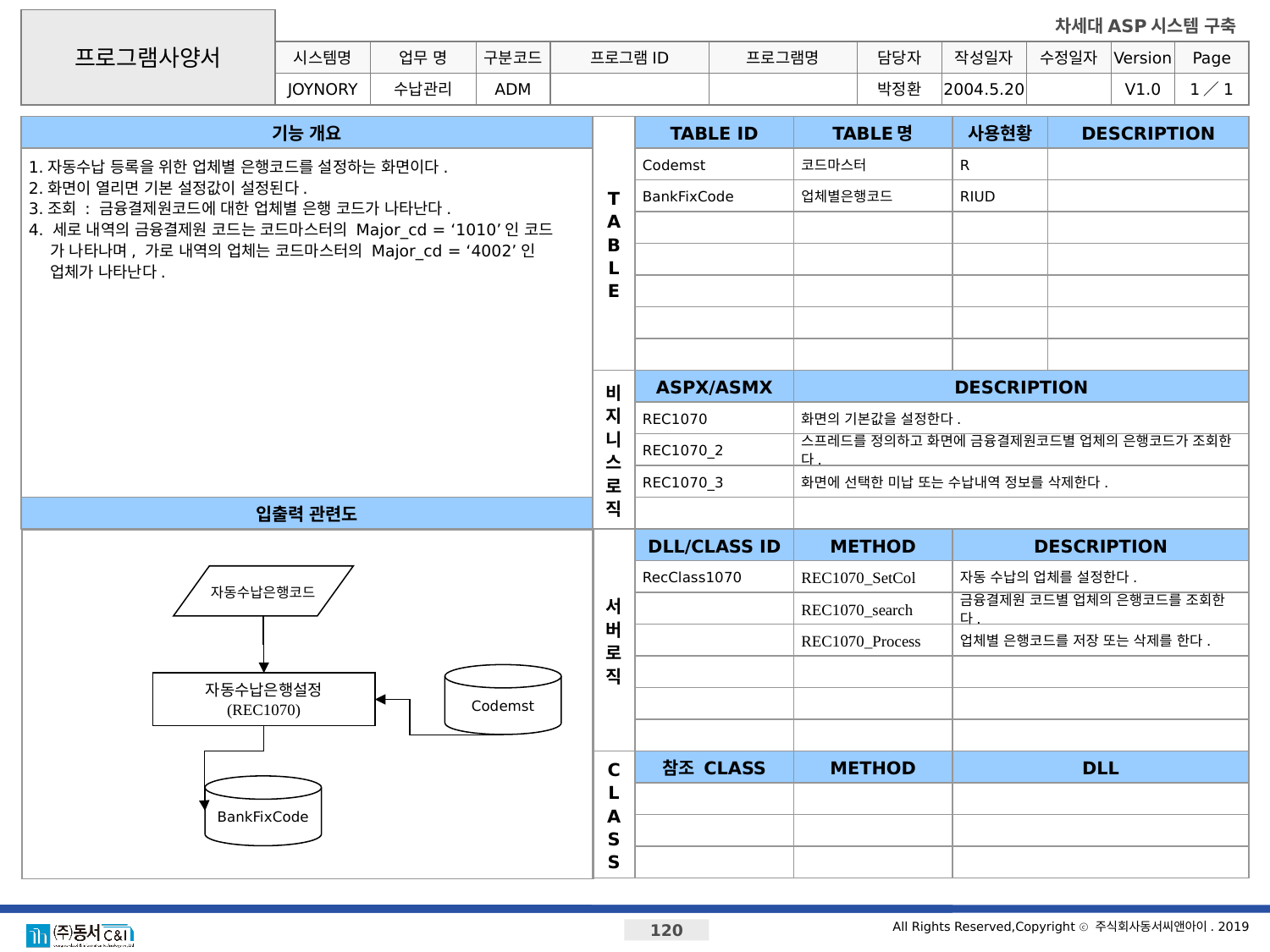

프로그램사양서
기능 개요
T
A
B
L
E
TABLE ID
TABLE명
사용현황
DESCRIPTION
1.자동수납 등록을 위한 업체별 은행코드를 설정하는 화면이다.
2.화면이 열리면 기본 설정값이 설정된다.
3.조회 : 금융결제원코드에 대한 업체별 은행 코드가 나타난다.
4. 세로 내역의 금융결제원 코드는 코드마스터의 Major_cd = ‘1010’인 코드
    가 나타나며, 가로 내역의 업체는 코드마스터의 Major_cd = ‘4002’인
    업체가 나타난다.

Codemst
코드마스터
R

BankFixCode
업체별은행코드
RIUD

비지니스로직
ASPX/ASMX
DESCRIPTION
REC1070
화면의 기본값을 설정한다.
REC1070_2
스프레드를 정의하고 화면에 금융결제원코드별 업체의 은행코드가 조회한다.
REC1070_3
화면에 선택한 미납 또는 수납내역 정보를 삭제한다.
입출력 관련도

서버로직
DLL/CLASS ID
METHOD
DESCRIPTION

RecClass1070
REC1070_SetCol
자동 수납의 업체를 설정한다.
자동수납은행코드

REC1070_search
금융결제원 코드별 업체의 은행코드를 조회한다.

REC1070_Process
업체별 은행코드를 저장 또는 삭제를 한다.

Codemst
자동수납은행설정
(REC1070)

C
L
A
S
S
참조 CLASS
METHOD
DLL
BankFixCode